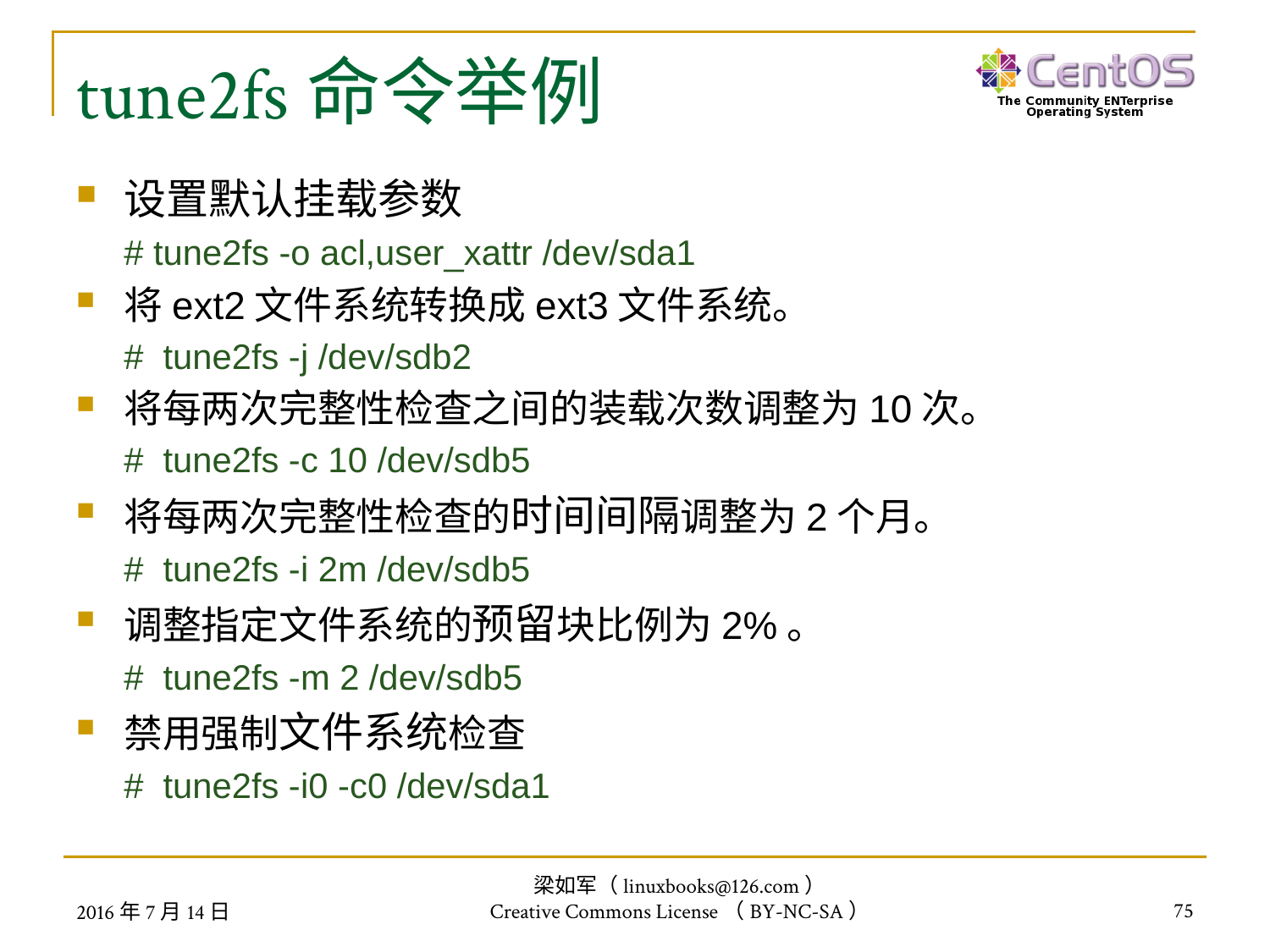

# tune2fs命令举例
设置默认挂载参数
# tune2fs -o acl,user_xattr /dev/sda1
将ext2文件系统转换成ext3文件系统。
#  tune2fs -j /dev/sdb2
将每两次完整性检查之间的装载次数调整为10次。
#  tune2fs -c 10 /dev/sdb5
将每两次完整性检查的时间间隔调整为2个月。
#  tune2fs -i 2m /dev/sdb5
调整指定文件系统的预留块比例为2%。
#  tune2fs -m 2 /dev/sdb5
禁用强制文件系统检查
#  tune2fs -i0 -c0 /dev/sda1
梁如军（linuxbooks@126.com）
Creative Commons License（BY-NC-SA）
2016年7月14日
75